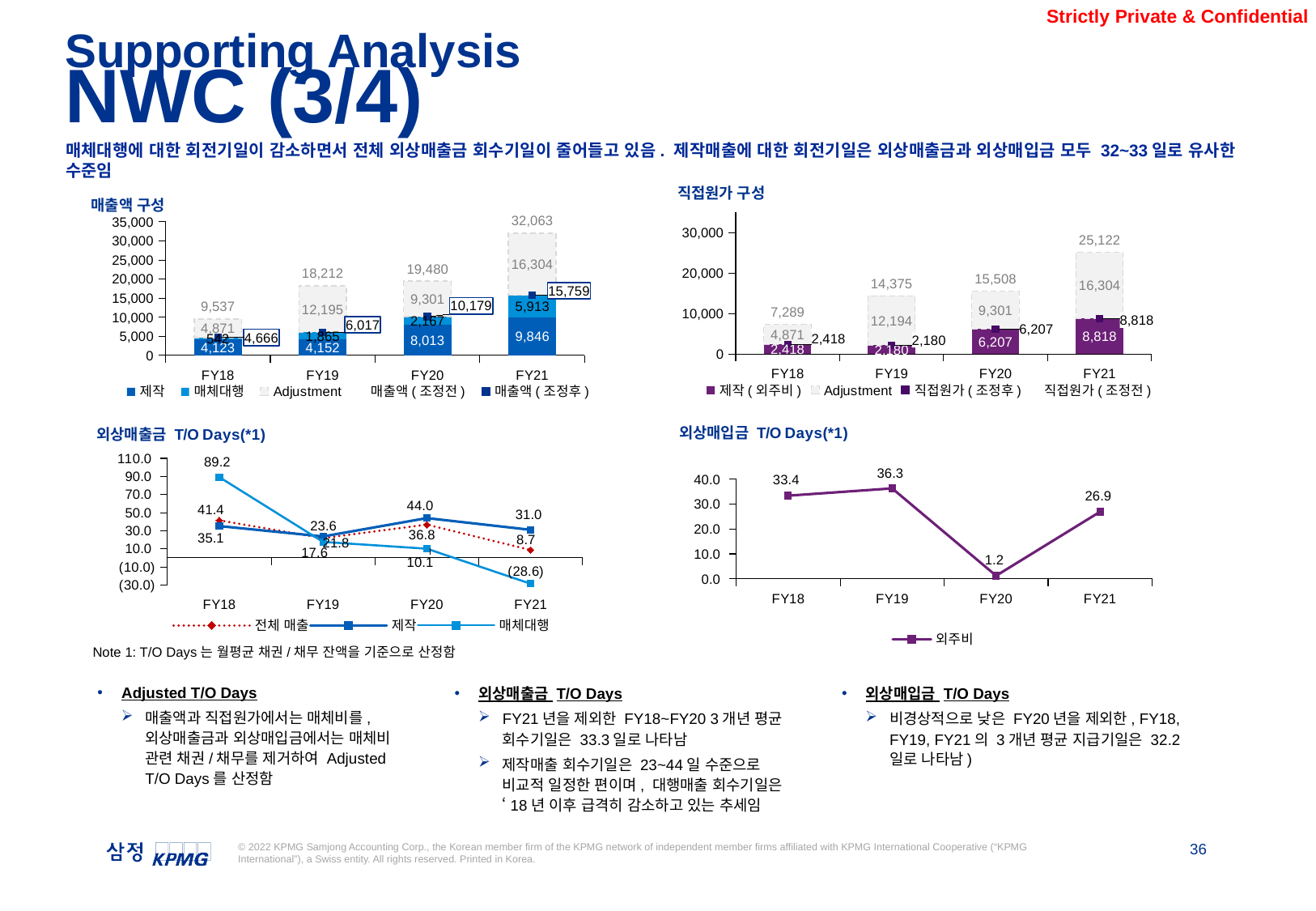

Supporting Analysis
NWC (3/4)
매체대행에 대한 회전기일이 감소하면서 전체 외상매출금 회수기일이 줄어들고 있음. 제작매출에 대한 회전기일은 외상매출금과 외상매입금 모두 32~33일로 유사한 수준임

### Chart: 직접원가 구성

| Category | 제작(외주비) | Adjustment | 직접원가(조정후) | 직접원가(조정전) |
|---|---|---|---|---|
| FY18 | 2417.605775 | 4871.112206 | 2417.605775 | 7288.717981 |
| FY19 | 2180.3354419999996 | 12194.28234 | 2180.3354419999996 | 14374.617782 |
| FY20 | 6207.073811 | 9300.576962000001 | 6207.073811 | 15507.650773000001 |
| FY21 | 8817.855453 | 16304.144547 | 8817.855453 | 25122.0 |

### Chart: 매출액 구성

| Category | 제작 | 매체대행 | Adjustment | 매출액(조정전) | 매출액(조정후) |
|---|---|---|---|---|---|
| FY18 | 4123.314557 | 542.2972559999998 | 4871.394225 | 9537.006038 | 4665.6118129999995 |
| FY19 | 4151.999985 | 1865.2114390000004 | 12194.664558 | 18211.875982 | 6017.211424000001 |
| FY20 | 8012.748496 | 2166.60757 | 9300.926188999998 | 19480.282255 | 10179.356066 |
| FY21 | 9845.75592 | 5912.852435999998 | 16304.391644000003 | 32063.0 | 15758.608355999997 |

### Chart: 외상매출금 T/O Days(*1)

| Category | 전체 매출 | 제작 | 매체대행 |
|---|---|---|---|
| FY18 | 41.424313864150456 | 35.13650630915634 | 89.23316433549012 |
| FY19 | 21.757072645450055 | 23.631466879388725 | 17.584631565327857 |
| FY20 | 36.76734752565438 | 43.986801084789725 | 10.067696675683633 |
| FY21 | 8.657857311427474 | 31.017981353482504 | -28.574988602097324 |

### Chart: 외상매입금 T/O Days(*1)

| Category | 외주비 |
|---|---|
| FY18 | 33.40776684665776 |
| FY19 | 36.33467200647683 |
| FY20 | 1.2280320112339647 |
| FY21 | 26.949488480972036 |
Note 1: T/O Days는 월평균 채권/채무 잔액을 기준으로 산정함
Adjusted T/O Days
매출액과 직접원가에서는 매체비를, 외상매출금과 외상매입금에서는 매체비 관련 채권/채무를 제거하여 Adjusted T/O Days를 산정함
외상매출금 T/O Days
FY21년을 제외한 FY18~FY20 3개년 평균 회수기일은 33.3일로 나타남
제작매출 회수기일은 23~44일 수준으로 비교적 일정한 편이며, 대행매출 회수기일은 ‘18년 이후 급격히 감소하고 있는 추세임
외상매입금 T/O Days
비경상적으로 낮은 FY20년을 제외한, FY18, FY19, FY21의 3개년 평균 지급기일은 32.2일로 나타남)